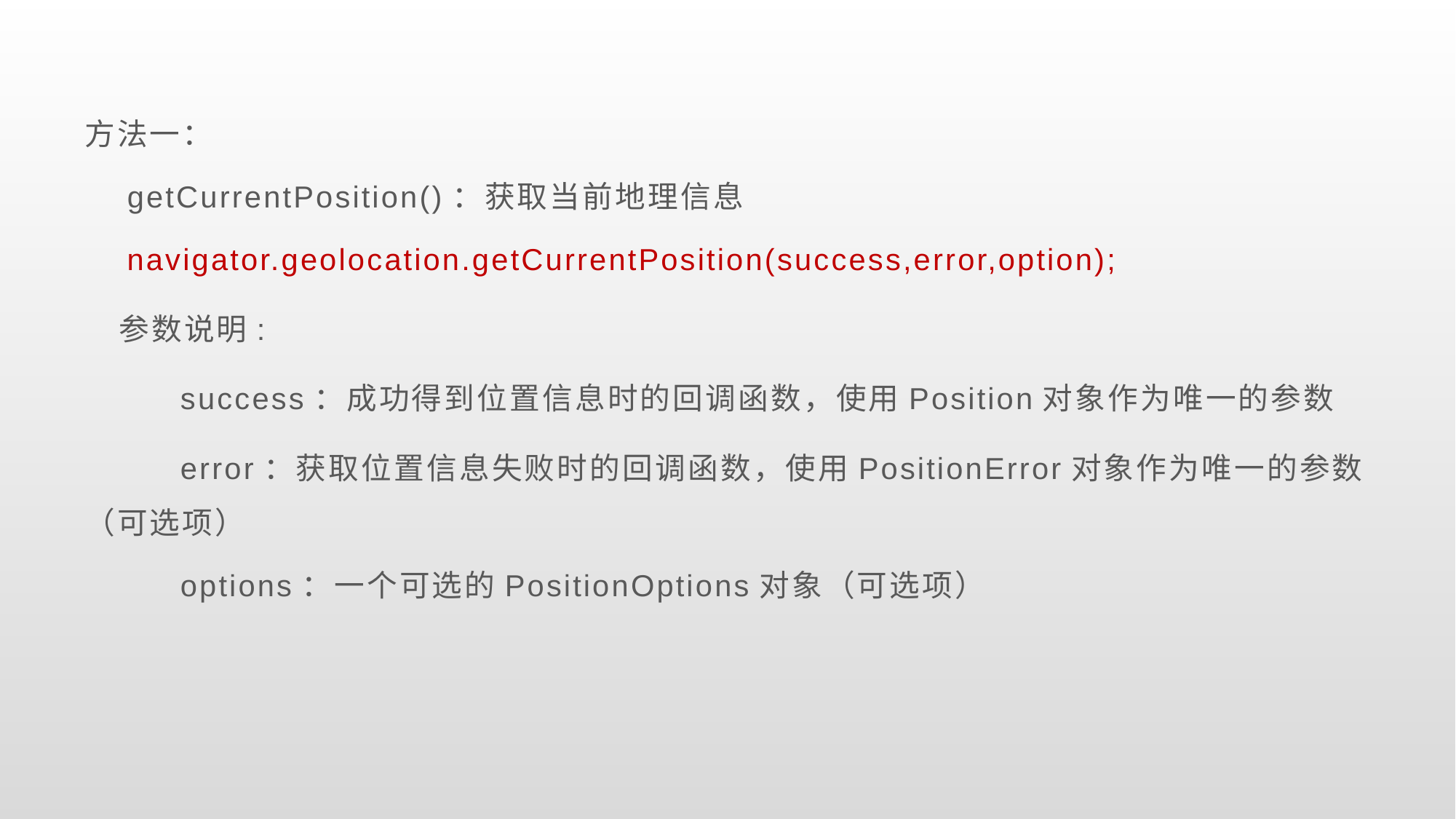

方法一：
    getCurrentPosition()：获取当前地理信息
    navigator.geolocation.getCurrentPosition(success,error,option);
   参数说明:
         success：成功得到位置信息时的回调函数，使用Position对象作为唯一的参数
         error：获取位置信息失败时的回调函数，使用PositionError对象作为唯一的参数（可选项）
         options：一个可选的PositionOptions对象（可选项）